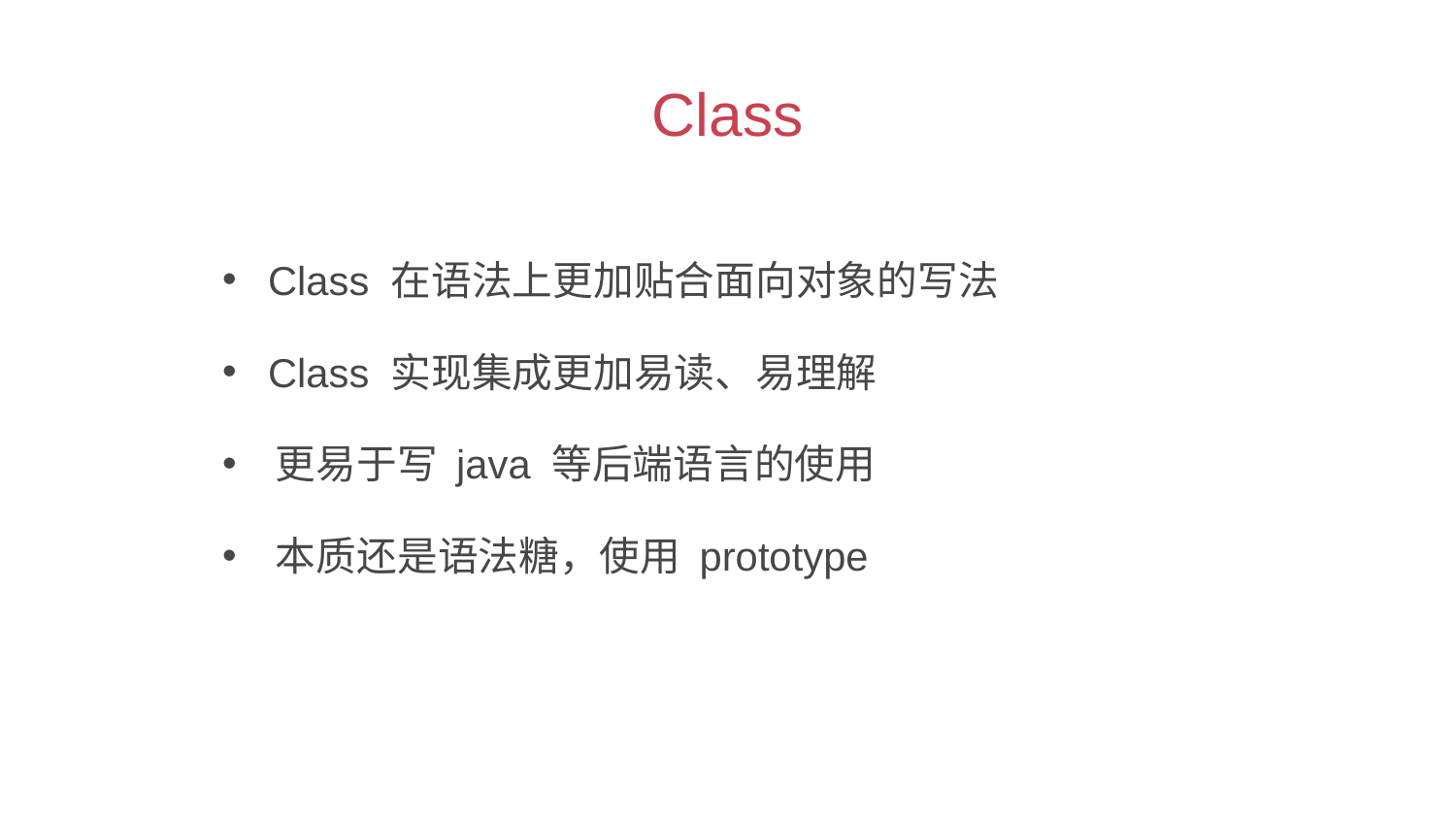

Class
 Class 在语法上更加贴合面向对象的写法
 Class 实现集成更加易读、易理解
 更易于写 java 等后端语言的使用
 本质还是语法糖，使用 prototype